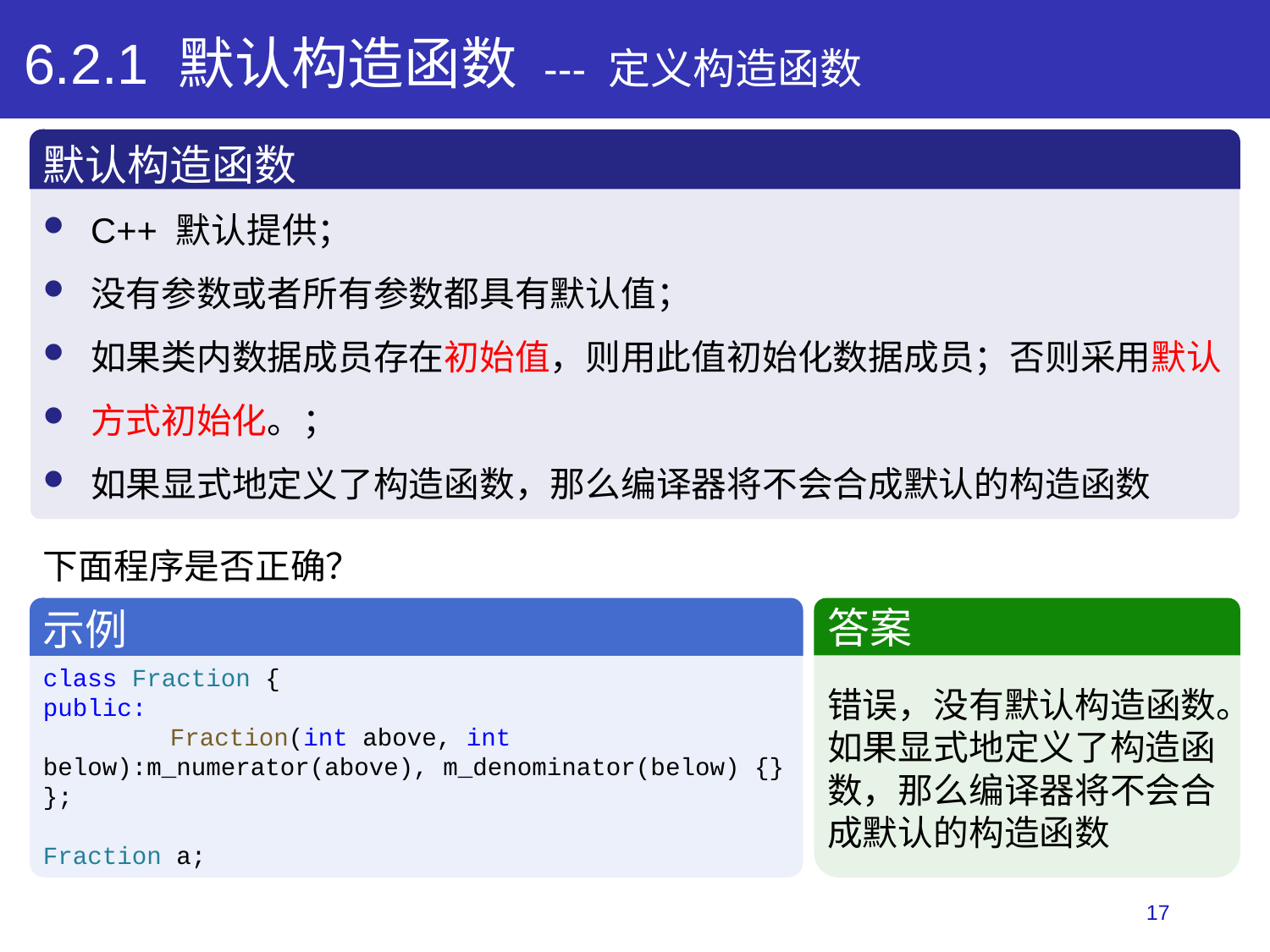

6.2.1 默认构造函数 --- 定义构造函数

默认构造函数
C++ 默认提供；
没有参数或者所有参数都具有默认值；
如果类内数据成员存在初始值，则用此值初始化数据成员；否则采用默认
方式初始化。；
如果显式地定义了构造函数，那么编译器将不会合成默认的构造函数
下面程序是否正确？
答案

错误，没有默认构造函数。如果显式地定义了构造函数，那么编译器将不会合成默认的构造函数
示例

class Fraction {
public:
	Fraction(int above, int below):m_numerator(above), m_denominator(below) {}
};

Fraction a;
17